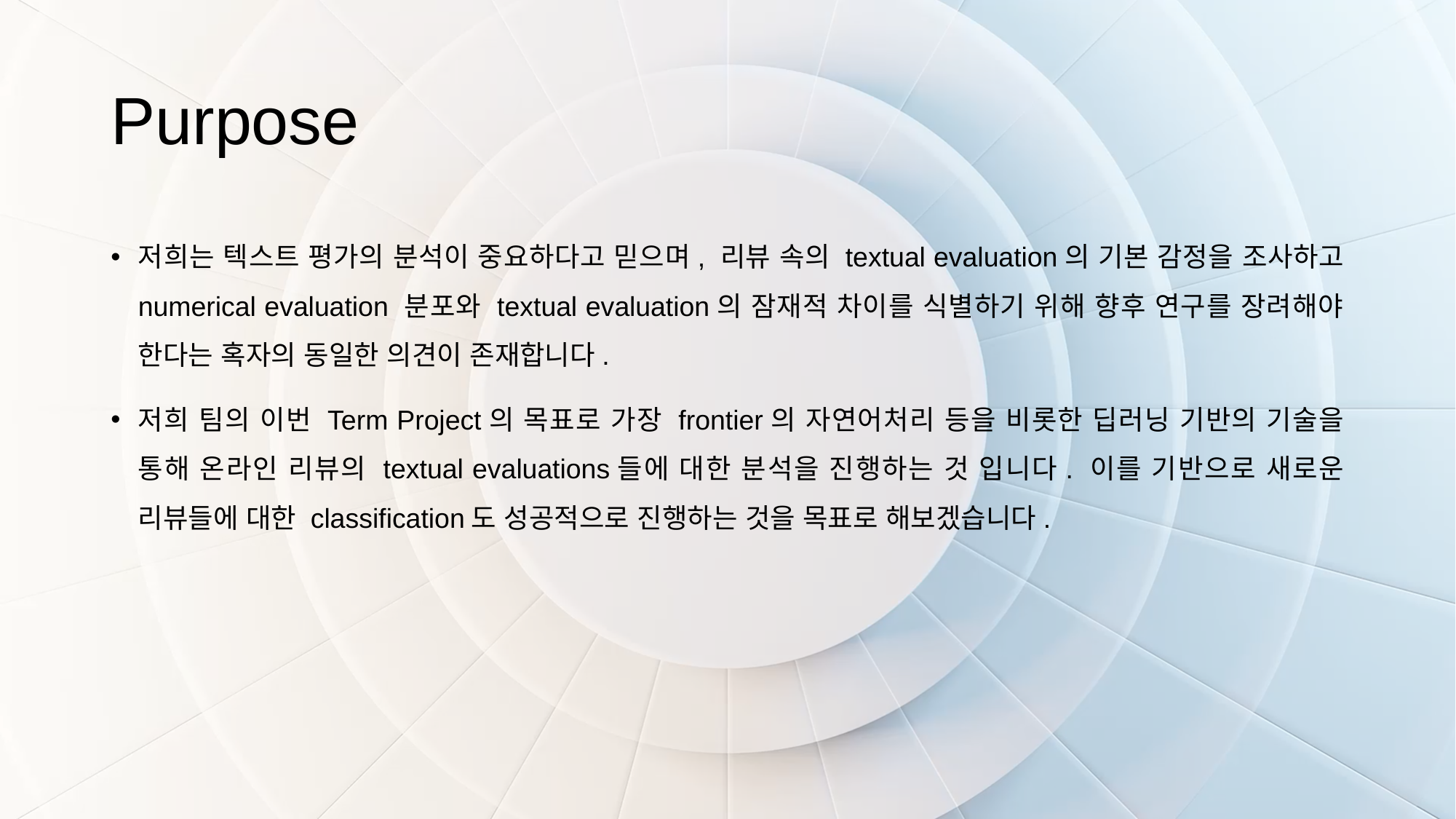

# Purpose
저희는 텍스트 평가의 분석이 중요하다고 믿으며, 리뷰 속의 textual evaluation의 기본 감정을 조사하고 numerical evaluation 분포와 textual evaluation의 잠재적 차이를 식별하기 위해 향후 연구를 장려해야 한다는 혹자의 동일한 의견이 존재합니다.
저희 팀의 이번 Term Project의 목표로 가장 frontier의 자연어처리 등을 비롯한 딥러닝 기반의 기술을 통해 온라인 리뷰의 textual evaluations들에 대한 분석을 진행하는 것 입니다. 이를 기반으로 새로운 리뷰들에 대한 classification도 성공적으로 진행하는 것을 목표로 해보겠습니다.